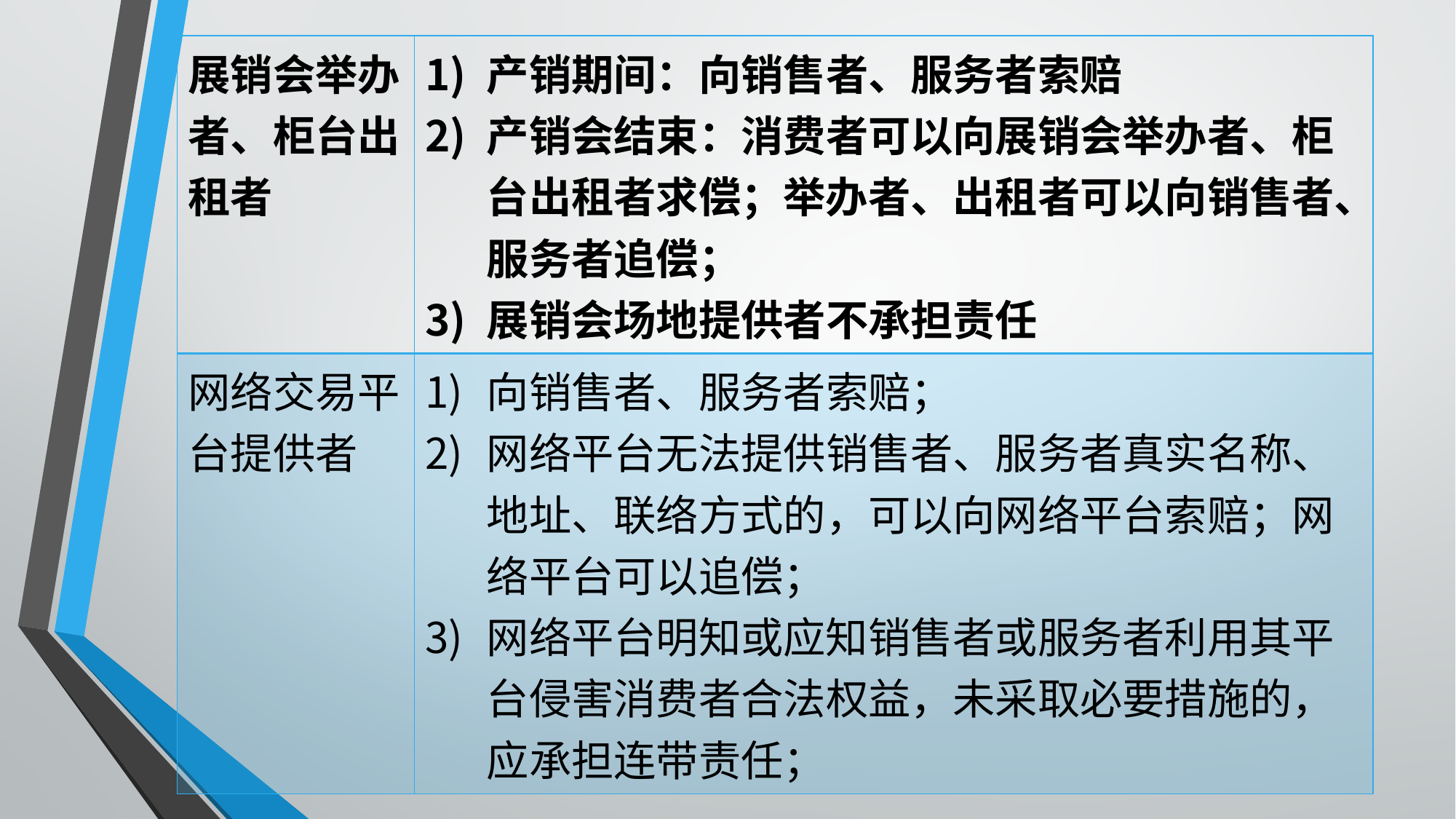

| 展销会举办者、柜台出租者 | 产销期间：向销售者、服务者索赔 产销会结束：消费者可以向展销会举办者、柜台出租者求偿；举办者、出租者可以向销售者、服务者追偿； 展销会场地提供者不承担责任 |
| --- | --- |
| 网络交易平台提供者 | 向销售者、服务者索赔； 网络平台无法提供销售者、服务者真实名称、地址、联络方式的，可以向网络平台索赔；网络平台可以追偿； 网络平台明知或应知销售者或服务者利用其平台侵害消费者合法权益，未采取必要措施的，应承担连带责任； |